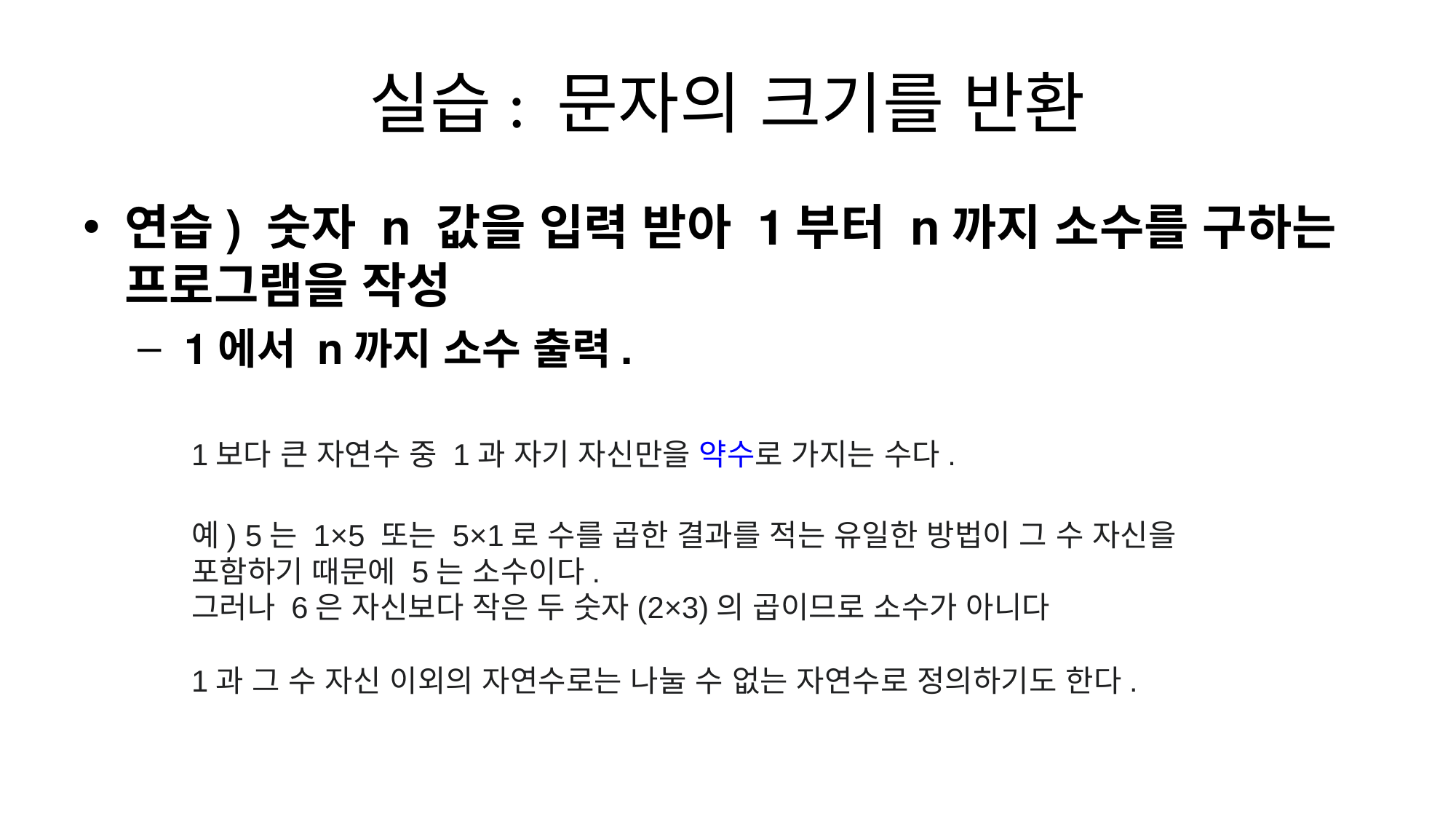

# 실습: 문자의 크기를 반환
연습) 숫자 n 값을 입력 받아 1부터 n까지 소수를 구하는 프로그램을 작성
 1에서 n까지 소수 출력.
1보다 큰 자연수 중 1과 자기 자신만을 약수로 가지는 수다.

예) 5는 1×5 또는 5×1로 수를 곱한 결과를 적는 유일한 방법이 그 수 자신을 포함하기 때문에 5는 소수이다.
그러나 6은 자신보다 작은 두 숫자(2×3)의 곱이므로 소수가 아니다

1과 그 수 자신 이외의 자연수로는 나눌 수 없는 자연수로 정의하기도 한다.